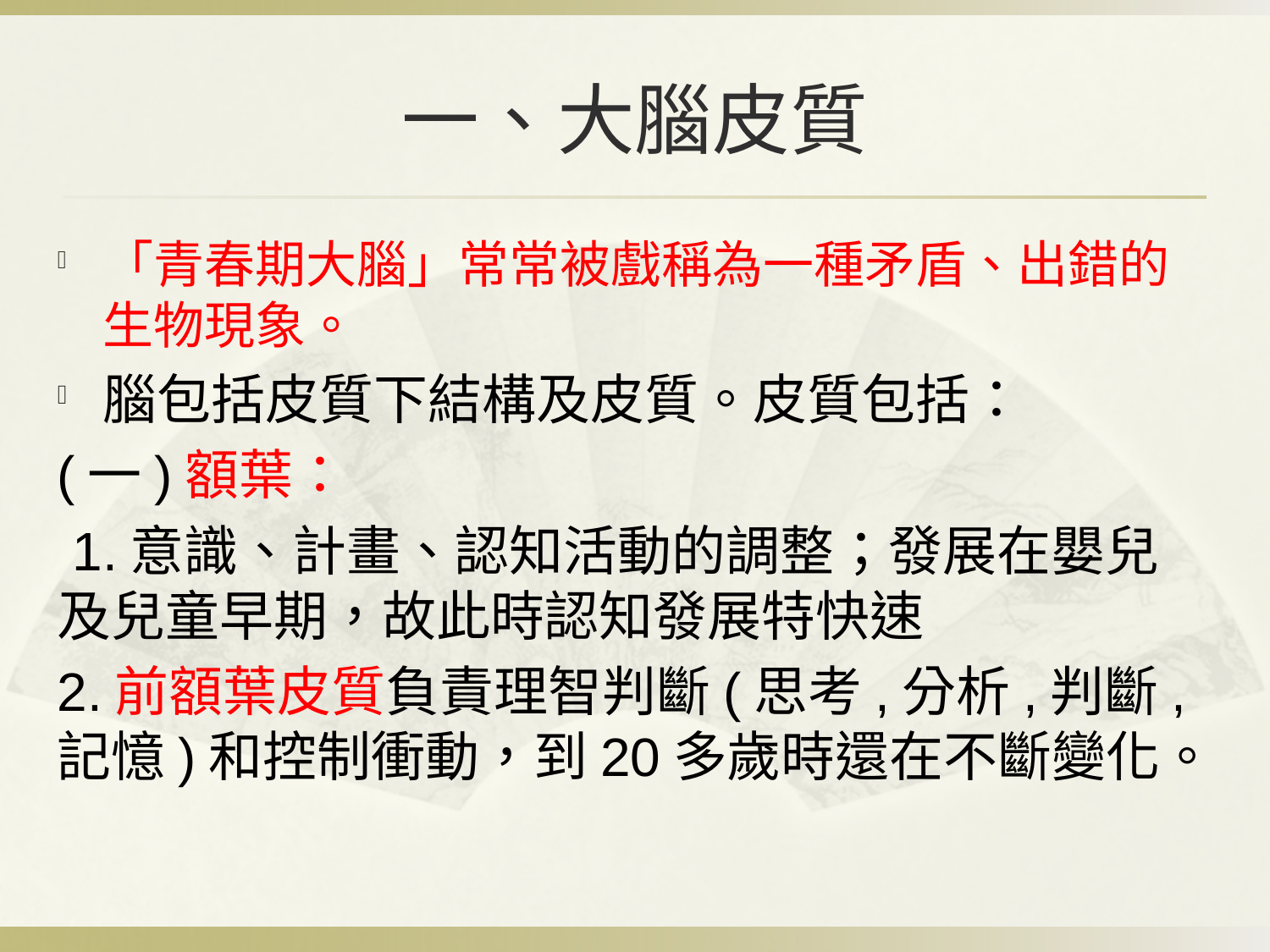

# 一、大腦皮質
「青春期大腦」常常被戲稱為一種矛盾、出錯的生物現象。
腦包括皮質下結構及皮質。皮質包括：
(一)額葉：
 1.意識、計畫、認知活動的調整；發展在嬰兒及兒童早期，故此時認知發展特快速
2.前額葉皮質負責理智判斷(思考,分析,判斷,記憶)和控制衝動，到20多歲時還在不斷變化。